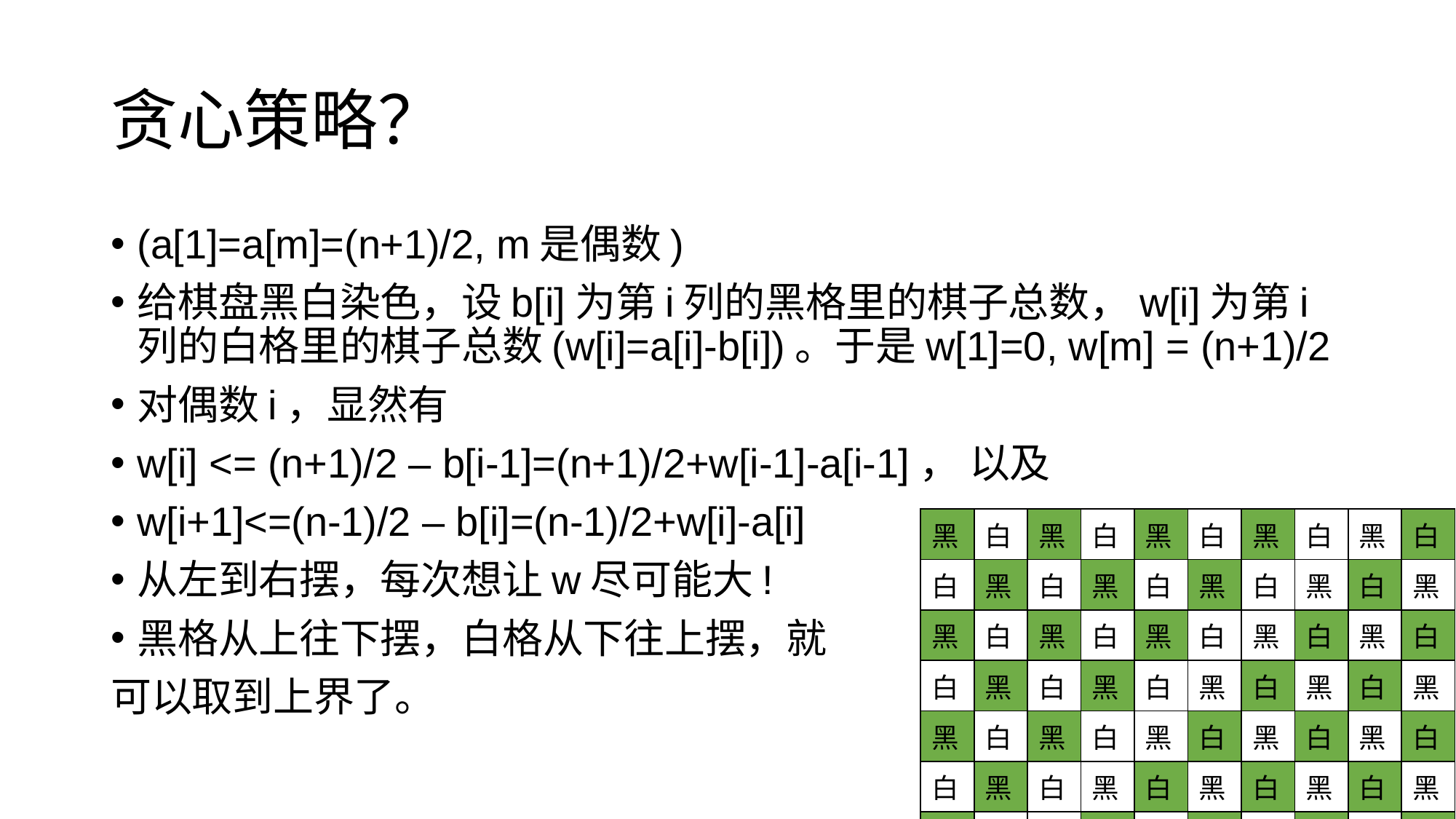

# 贪心策略？
(a[1]=a[m]=(n+1)/2, m是偶数)
给棋盘黑白染色，设b[i]为第i列的黑格里的棋子总数，w[i]为第i列的白格里的棋子总数(w[i]=a[i]-b[i])。于是w[1]=0, w[m] = (n+1)/2
对偶数i，显然有
w[i] <= (n+1)/2 – b[i-1]=(n+1)/2+w[i-1]-a[i-1]， 以及
w[i+1]<=(n-1)/2 – b[i]=(n-1)/2+w[i]-a[i]
从左到右摆，每次想让w尽可能大!
黑格从上往下摆，白格从下往上摆，就
可以取到上界了。

| 黑 | 白 | 黑 | 白 | 黑 | 白 | 黑 | 白 | 黑 | 白 |
| --- | --- | --- | --- | --- | --- | --- | --- | --- | --- |
| 白 | 黑 | 白 | 黑 | 白 | 黑 | 白 | 黑 | 白 | 黑 |
| 黑 | 白 | 黑 | 白 | 黑 | 白 | 黑 | 白 | 黑 | 白 |
| 白 | 黑 | 白 | 黑 | 白 | 黑 | 白 | 黑 | 白 | 黑 |
| 黑 | 白 | 黑 | 白 | 黑 | 白 | 黑 | 白 | 黑 | 白 |
| 白 | 黑 | 白 | 黑 | 白 | 黑 | 白 | 黑 | 白 | 黑 |
| 黑 | 白 | 黑 | 白 | 黑 | 白 | 黑 | 白 | 黑 | 白 |